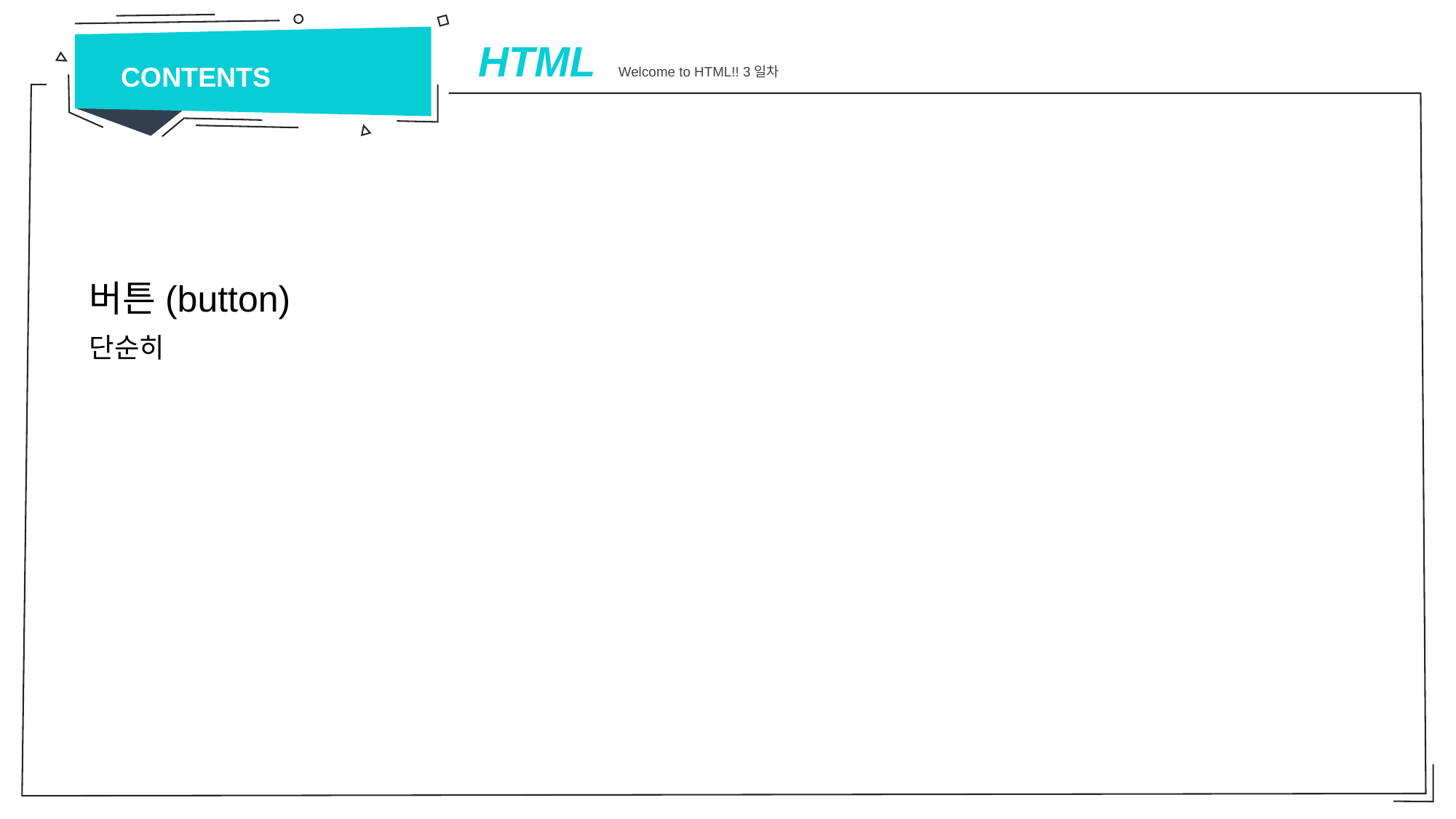

HTML  Welcome to HTML!! 3일차

CONTENTS

버튼(button)
단순히